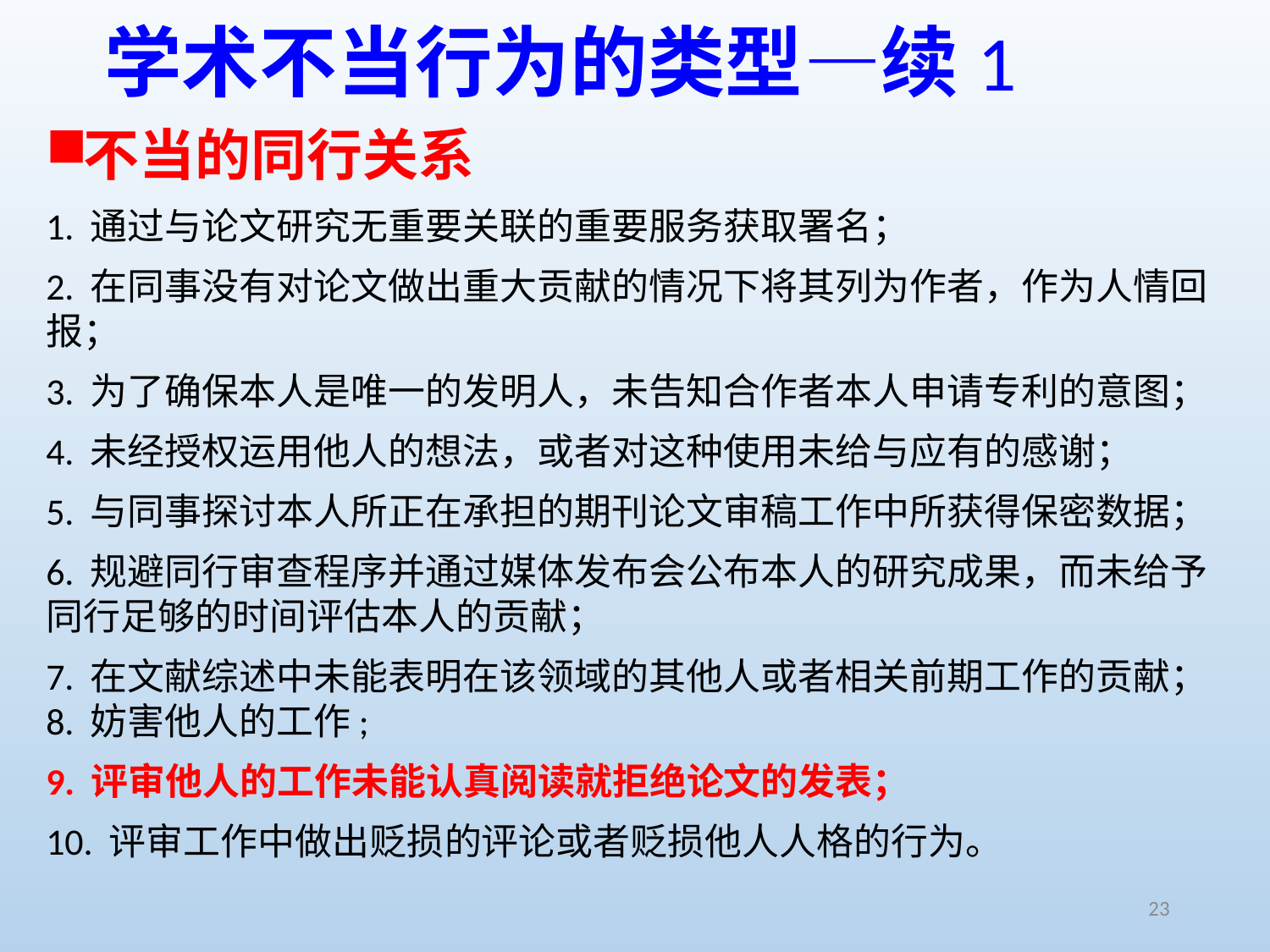

# 学术不当行为的类型—续1
不当的同行关系
1. 通过与论文研究无重要关联的重要服务获取署名；
2. 在同事没有对论文做出重大贡献的情况下将其列为作者，作为人情回报；
3. 为了确保本人是唯一的发明人，未告知合作者本人申请专利的意图；
4. 未经授权运用他人的想法，或者对这种使用未给与应有的感谢；
5. 与同事探讨本人所正在承担的期刊论文审稿工作中所获得保密数据；
6. 规避同行审查程序并通过媒体发布会公布本人的研究成果，而未给予同行足够的时间评估本人的贡献；
7. 在文献综述中未能表明在该领域的其他人或者相关前期工作的贡献； 8. 妨害他人的工作;
9. 评审他人的工作未能认真阅读就拒绝论文的发表；
10. 评审工作中做出贬损的评论或者贬损他人人格的行为。
23